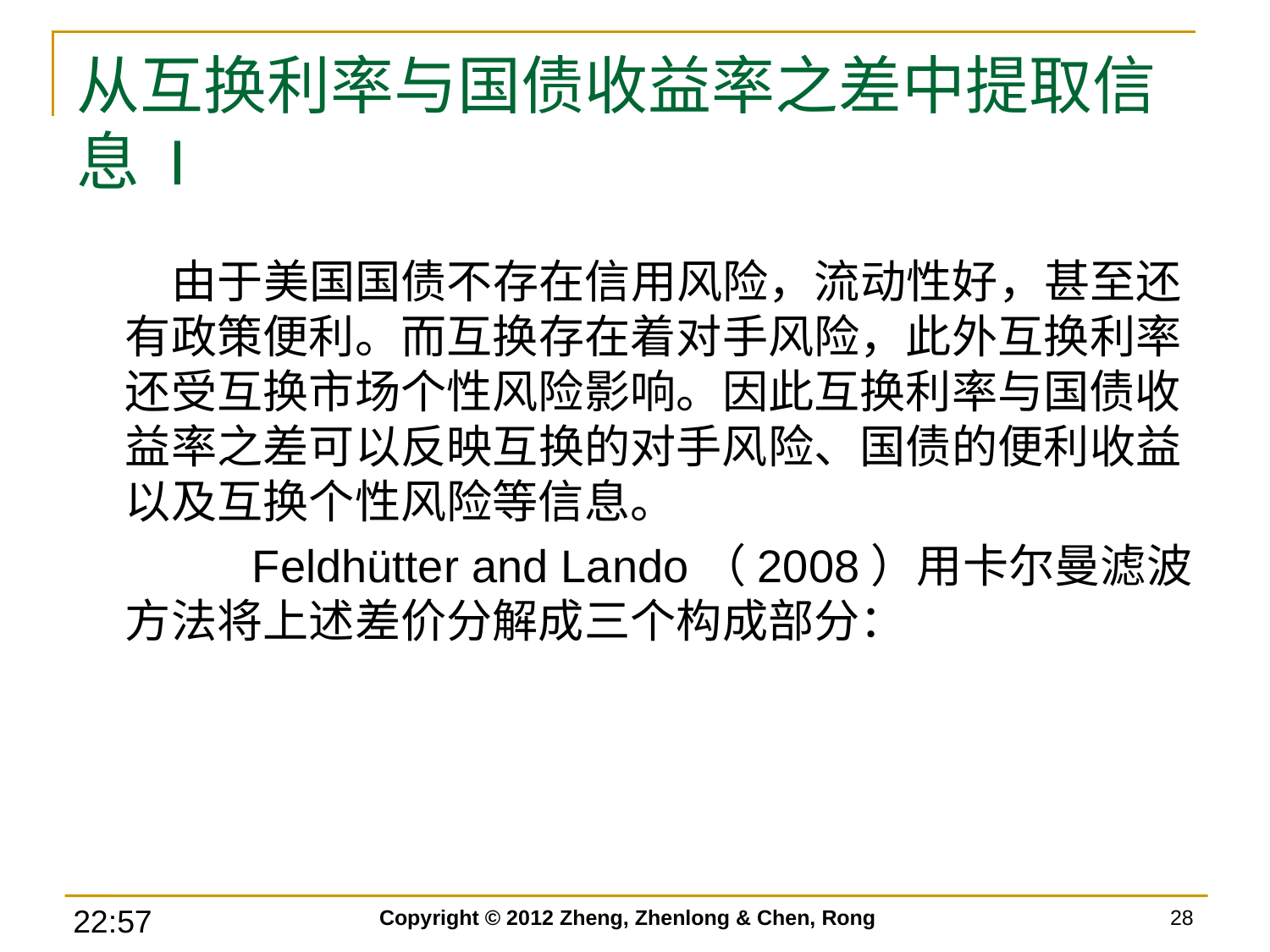

# 从互换利率与国债收益率之差中提取信息 I
        由于美国国债不存在信用风险，流动性好，甚至还有政策便利。而互换存在着对手风险，此外互换利率还受互换市场个性风险影响。因此互换利率与国债收益率之差可以反映互换的对手风险、国债的便利收益以及互换个性风险等信息。
		Feldhütter and Lando（2008）用卡尔曼滤波方法将上述差价分解成三个构成部分：
Copyright © 2012 Zheng, Zhenlong & Chen, Rong
28